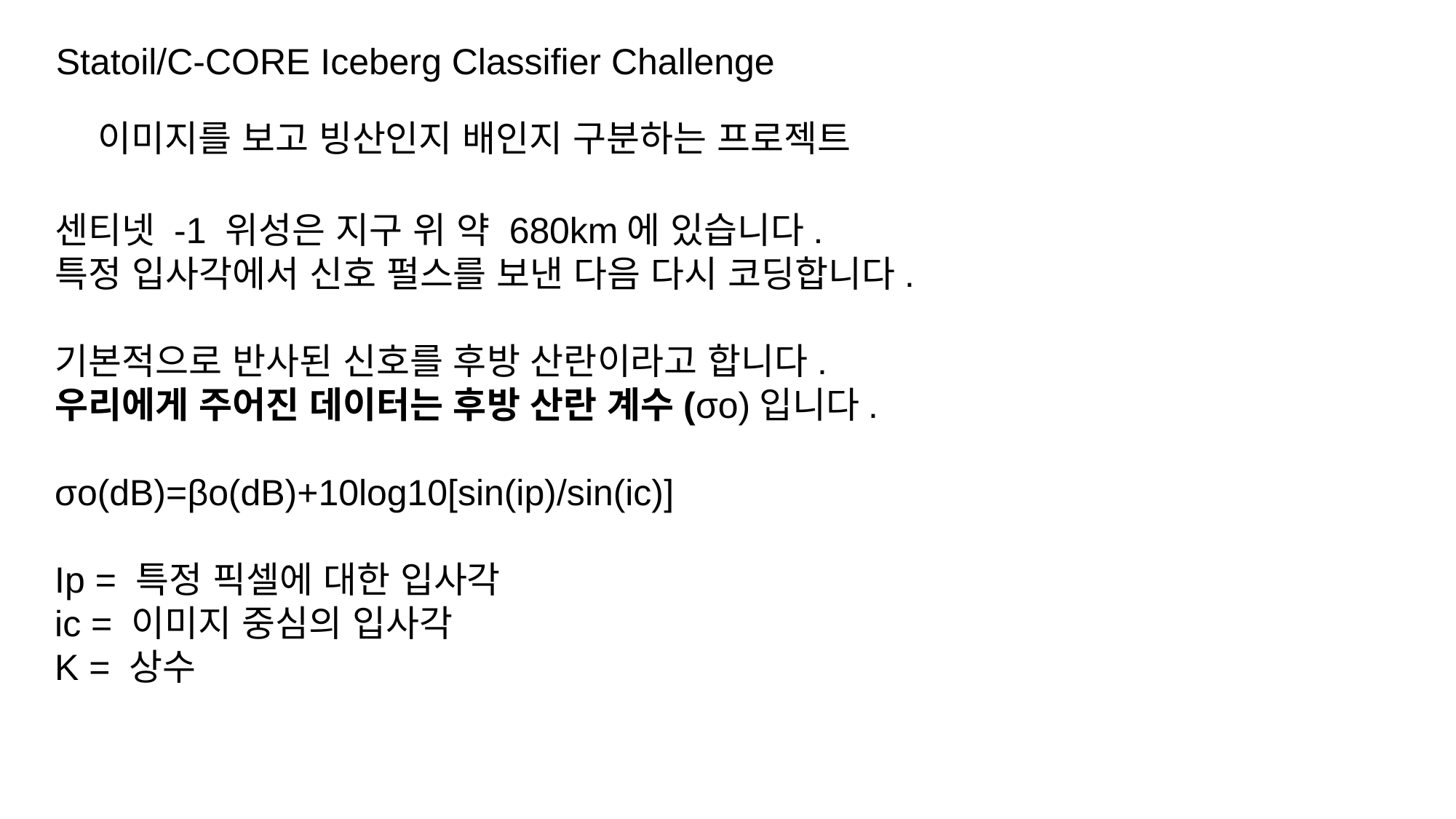

Statoil/C-CORE Iceberg Classifier Challenge
이미지를 보고 빙산인지 배인지 구분하는 프로젝트
센티넷 -1 위성은 지구 위 약 680km에 있습니다.
특정 입사각에서 신호 펄스를 보낸 다음 다시 코딩합니다.

기본적으로 반사된 신호를 후방 산란이라고 합니다.
우리에게 주어진 데이터는 후방 산란 계수(σo)입니다.

σo(dB)=βo(dB)+10log10[sin(ip)/sin(ic)]

Ip = 특정 픽셀에 대한 입사각
ic = 이미지 중심의 입사각
K = 상수